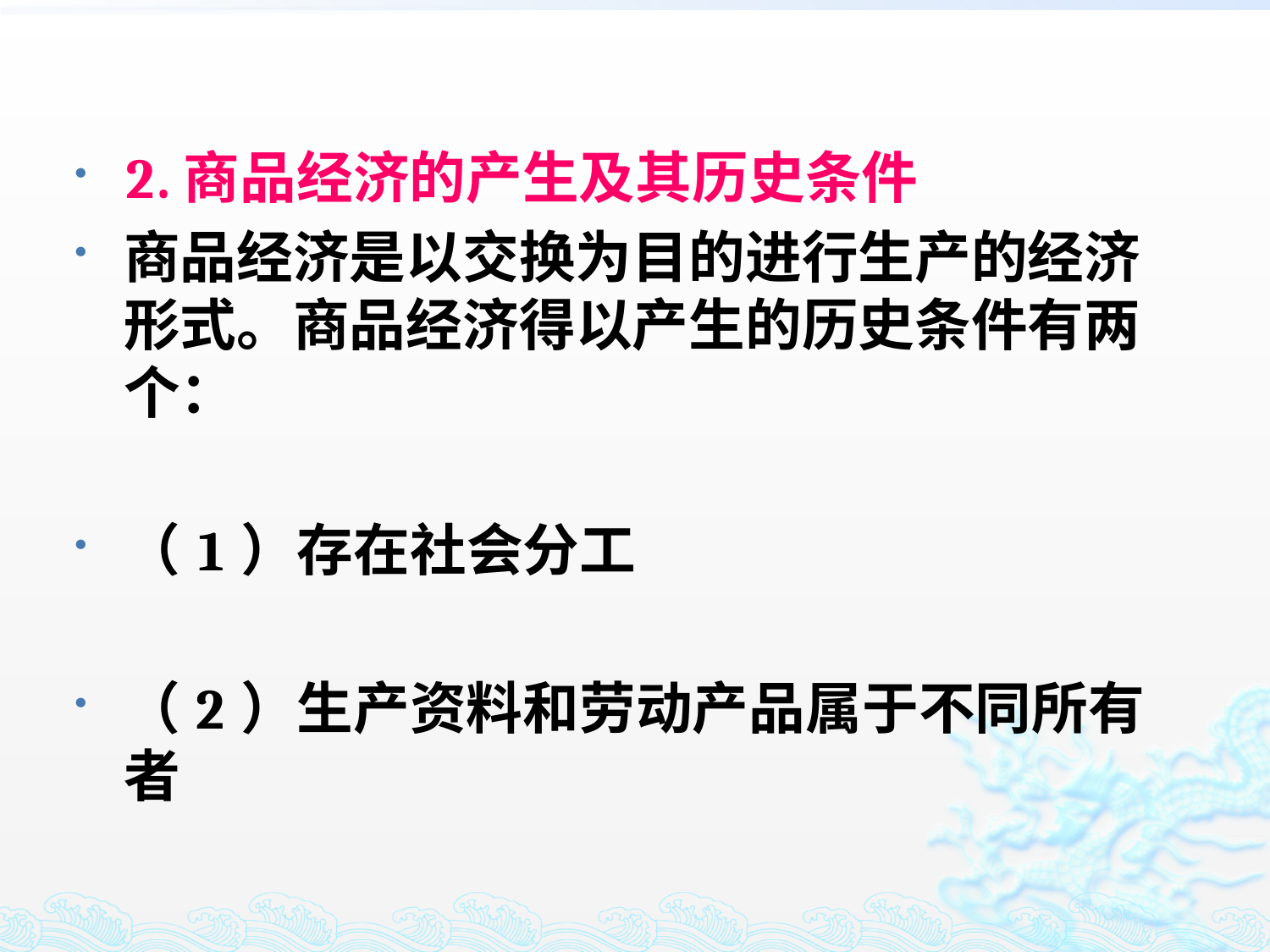

2.商品经济的产生及其历史条件
商品经济是以交换为目的进行生产的经济形式。商品经济得以产生的历史条件有两个：

（1）存在社会分工

（2）生产资料和劳动产品属于不同所有者